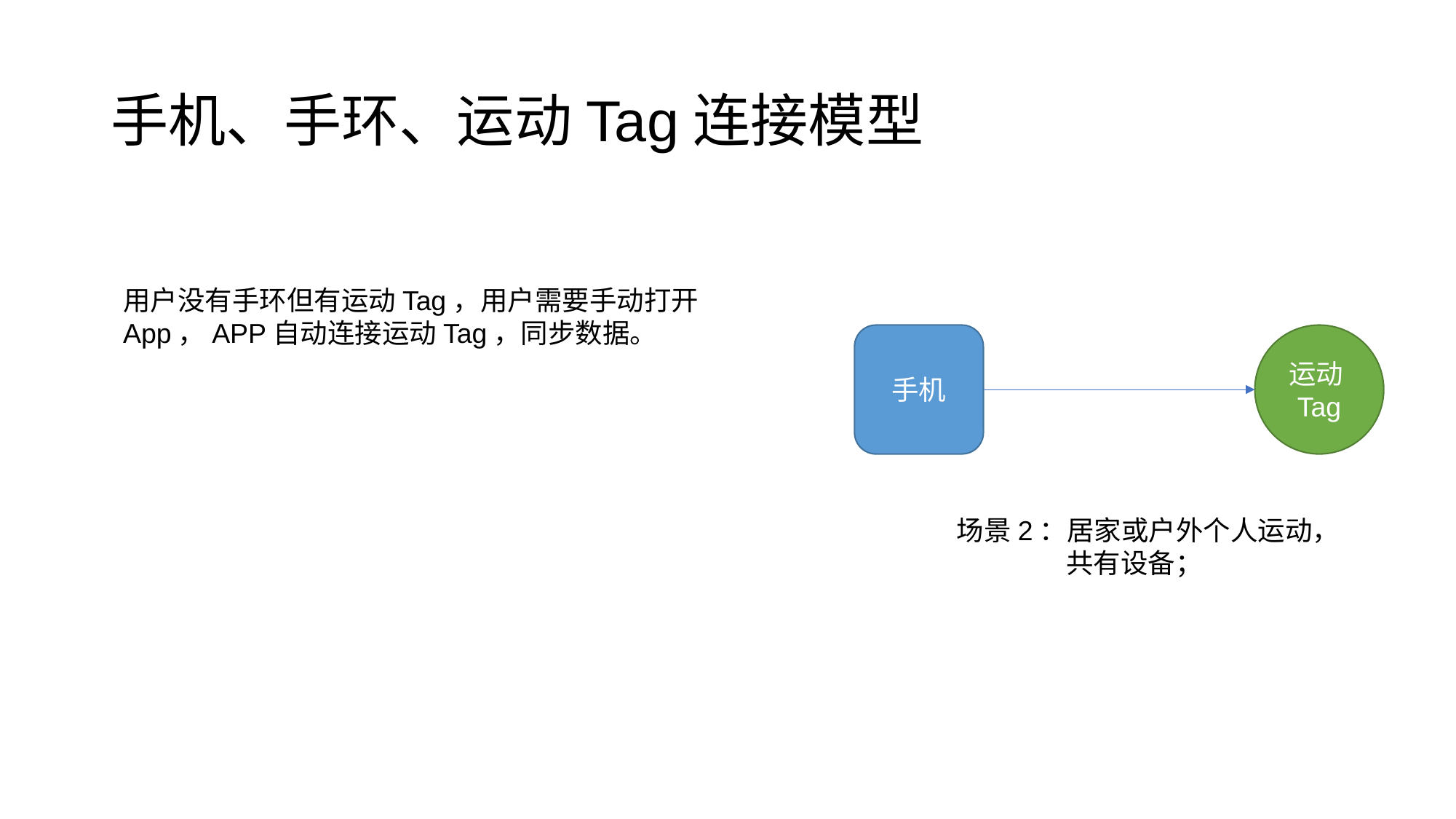

# 手机、手环、运动Tag连接模型
用户没有手环但有运动Tag，用户需要手动打开App，APP自动连接运动Tag，同步数据。
手机
运动Tag
场景2：居家或户外个人运动，共有设备；